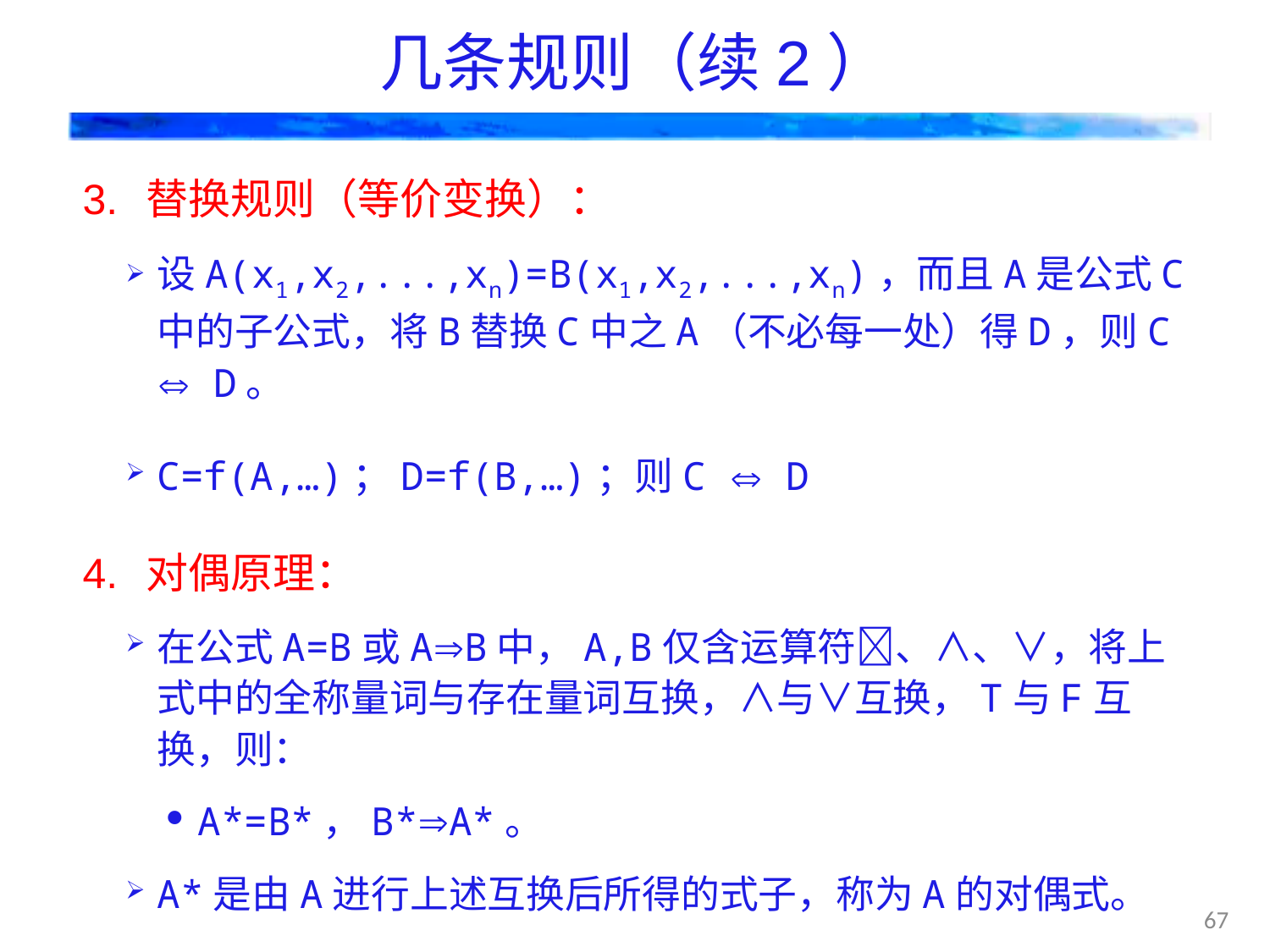

# 几条规则（续2）
替换规则（等价变换）：
设A(x1,x2,...,xn)=B(x1,x2,...,xn)，而且A是公式C中的子公式，将B替换C中之A（不必每一处）得D，则C ⇔ D。
C=f(A,…)；D=f(B,…)；则C ⇔ D
对偶原理：
在公式A=B或A⇒B中，A,B仅含运算符¬、∧、∨，将上式中的全称量词与存在量词互换，∧与∨互换，T与F互换，则：
A*=B*，B*⇒A*。
A*是由A进行上述互换后所得的式子，称为A的对偶式。
67